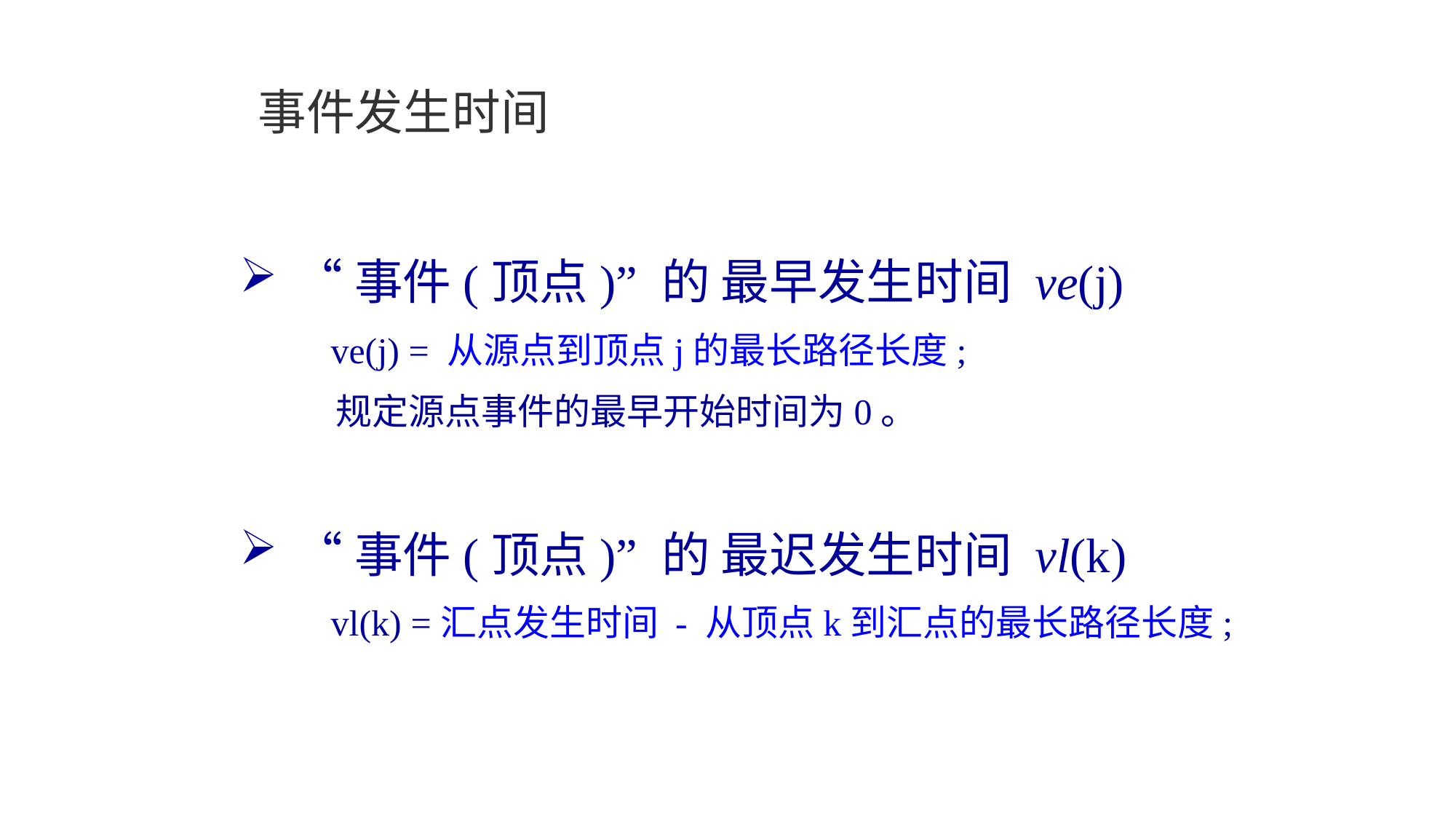

事件发生时间
“事件(顶点)” 的 最早发生时间 ve(j)
    ve(j) = 从源点到顶点j的最长路径长度;
    规定源点事件的最早开始时间为0。
“事件(顶点)” 的 最迟发生时间 vl(k)
    vl(k) =汇点发生时间 - 从顶点k到汇点的最长路径长度;